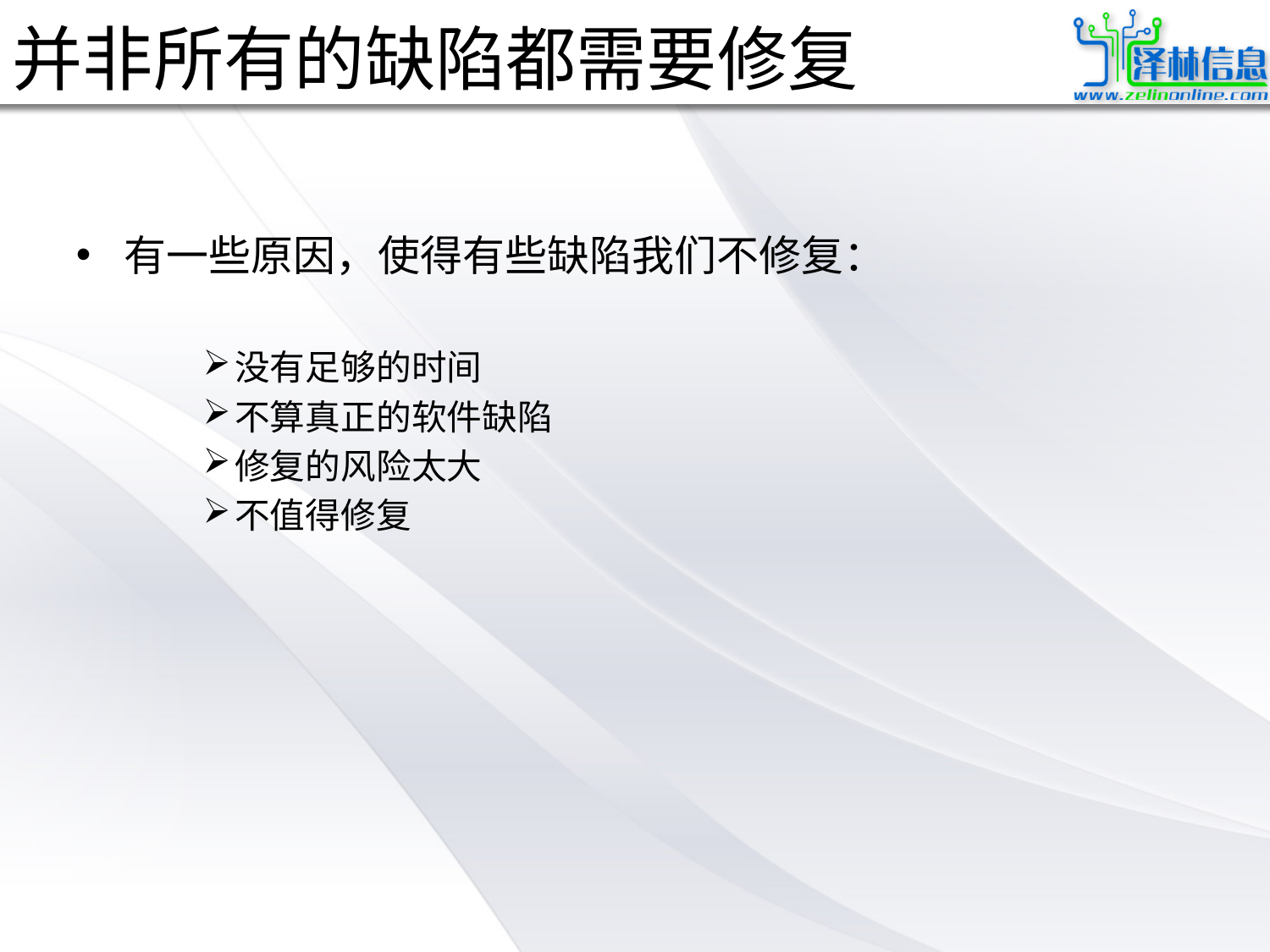

# 并非所有的缺陷都需要修复
有一些原因，使得有些缺陷我们不修复：

没有足够的时间
不算真正的软件缺陷
修复的风险太大
不值得修复